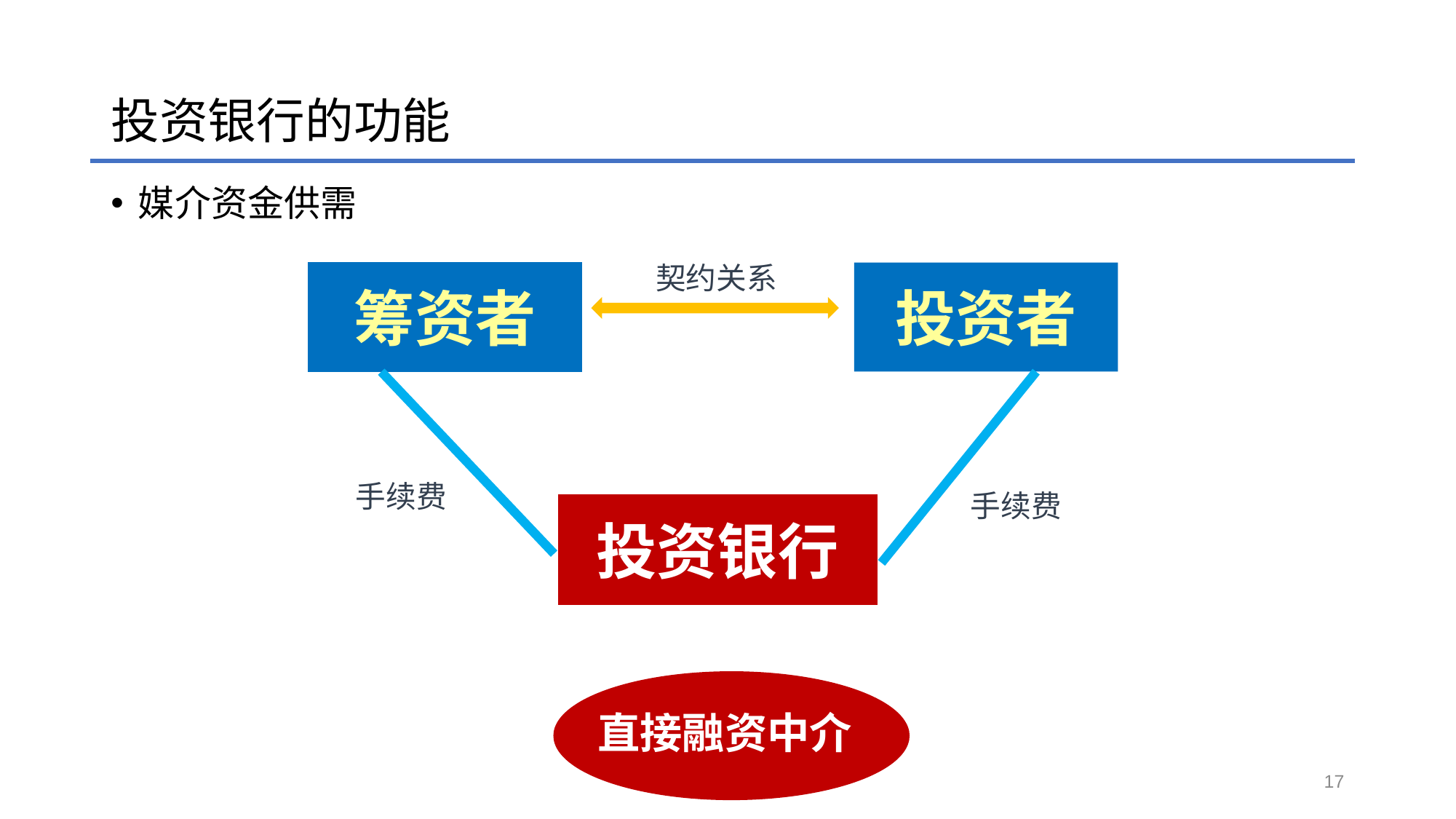

# 投资银行的功能
媒介资金供需
契约关系
筹资者
投资者

投资银行
手续费

直接融资中介
手续费
17